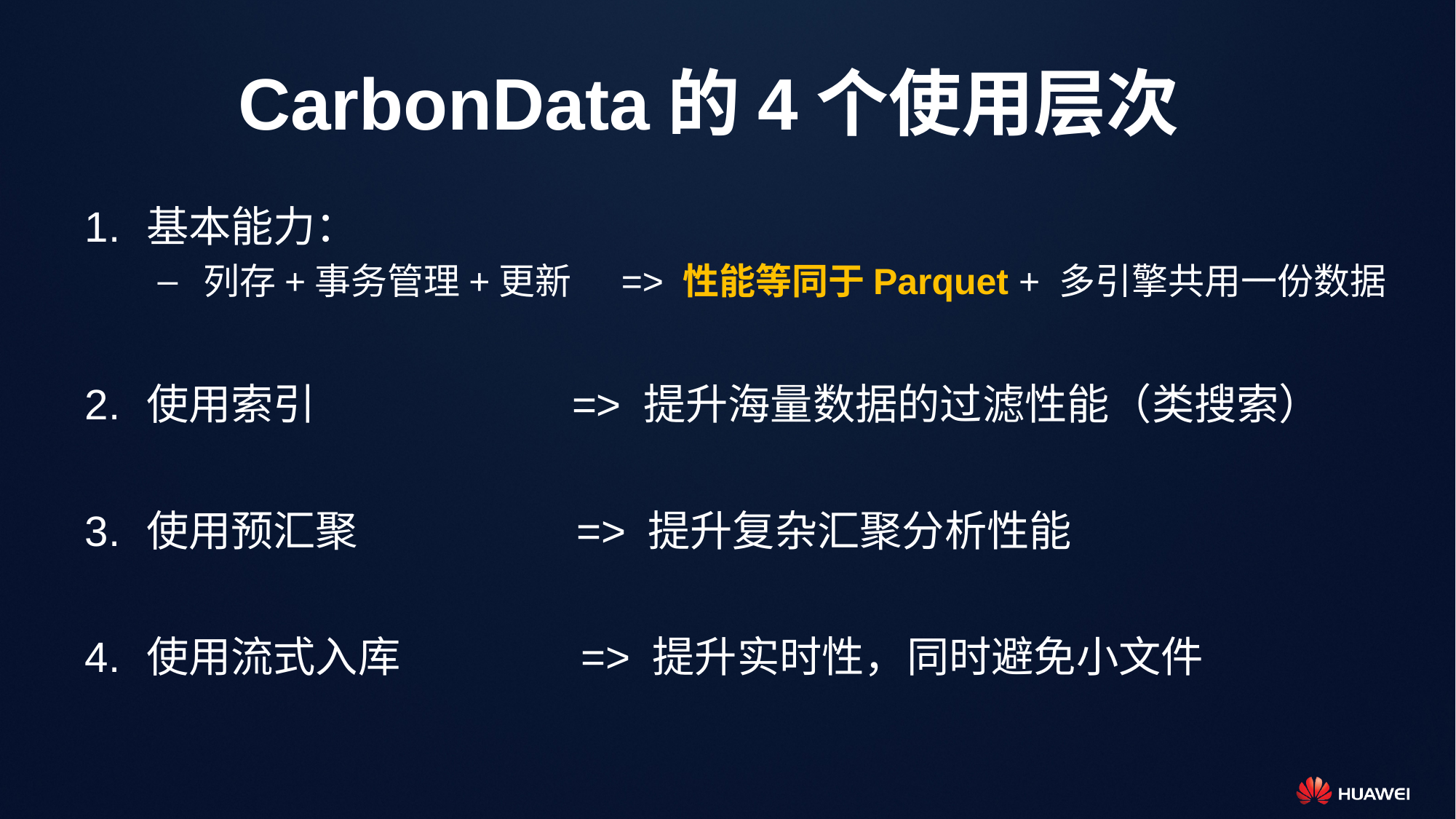

# CarbonData的4个使用层次
基本能力：
列存+事务管理+更新     => 性能等同于Parquet + 多引擎共用一份数据

使用索引                          => 提升海量数据的过滤性能（类搜索）

使用预汇聚                      => 提升复杂汇聚分析性能

使用流式入库                  => 提升实时性，同时避免小文件